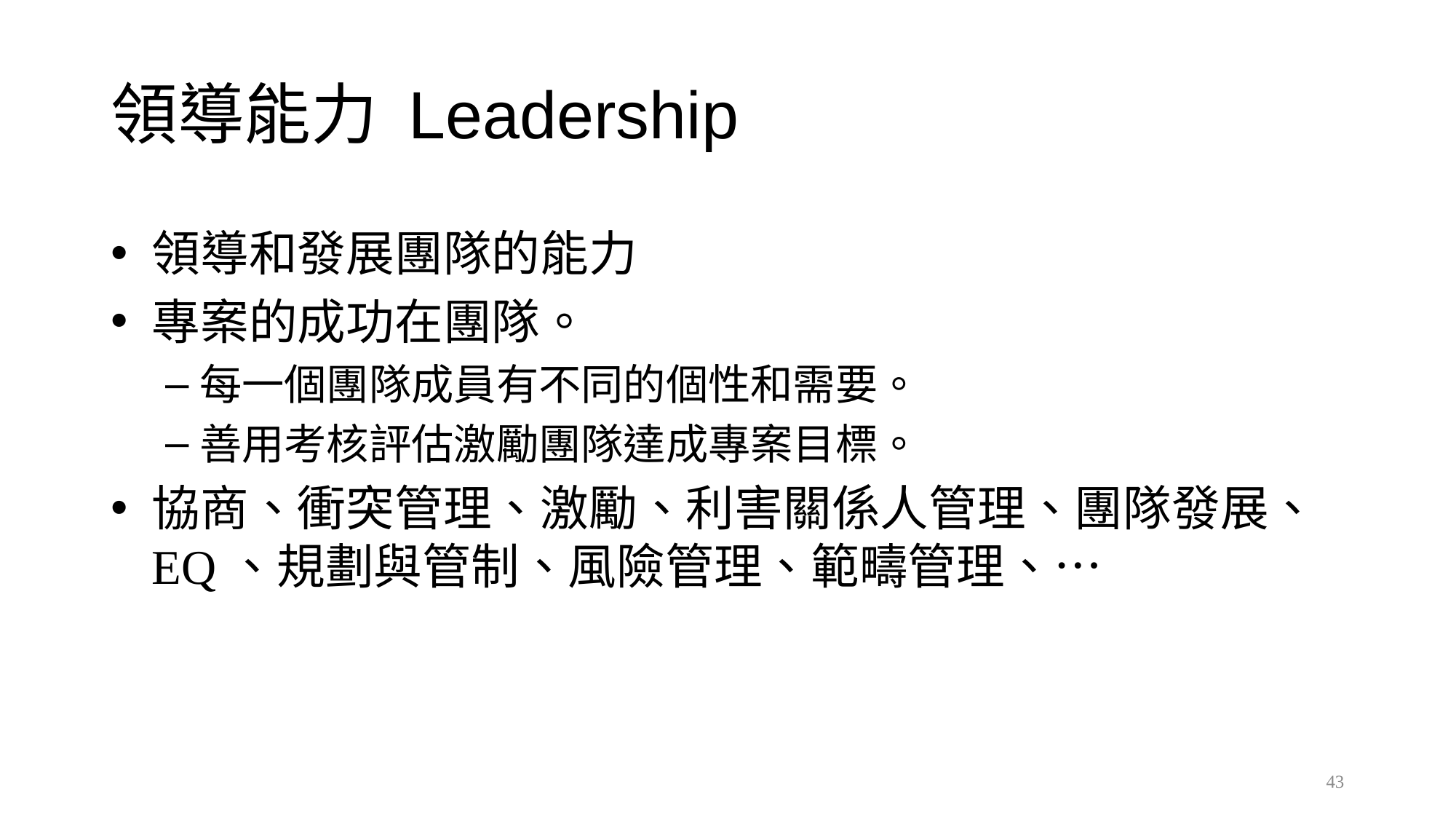

# 領導能力 Leadership
領導和發展團隊的能力
專案的成功在團隊。
每一個團隊成員有不同的個性和需要。
善用考核評估激勵團隊達成專案目標。
協商、衝突管理、激勵、利害關係人管理、團隊發展、EQ、規劃與管制、風險管理、範疇管理、…

43